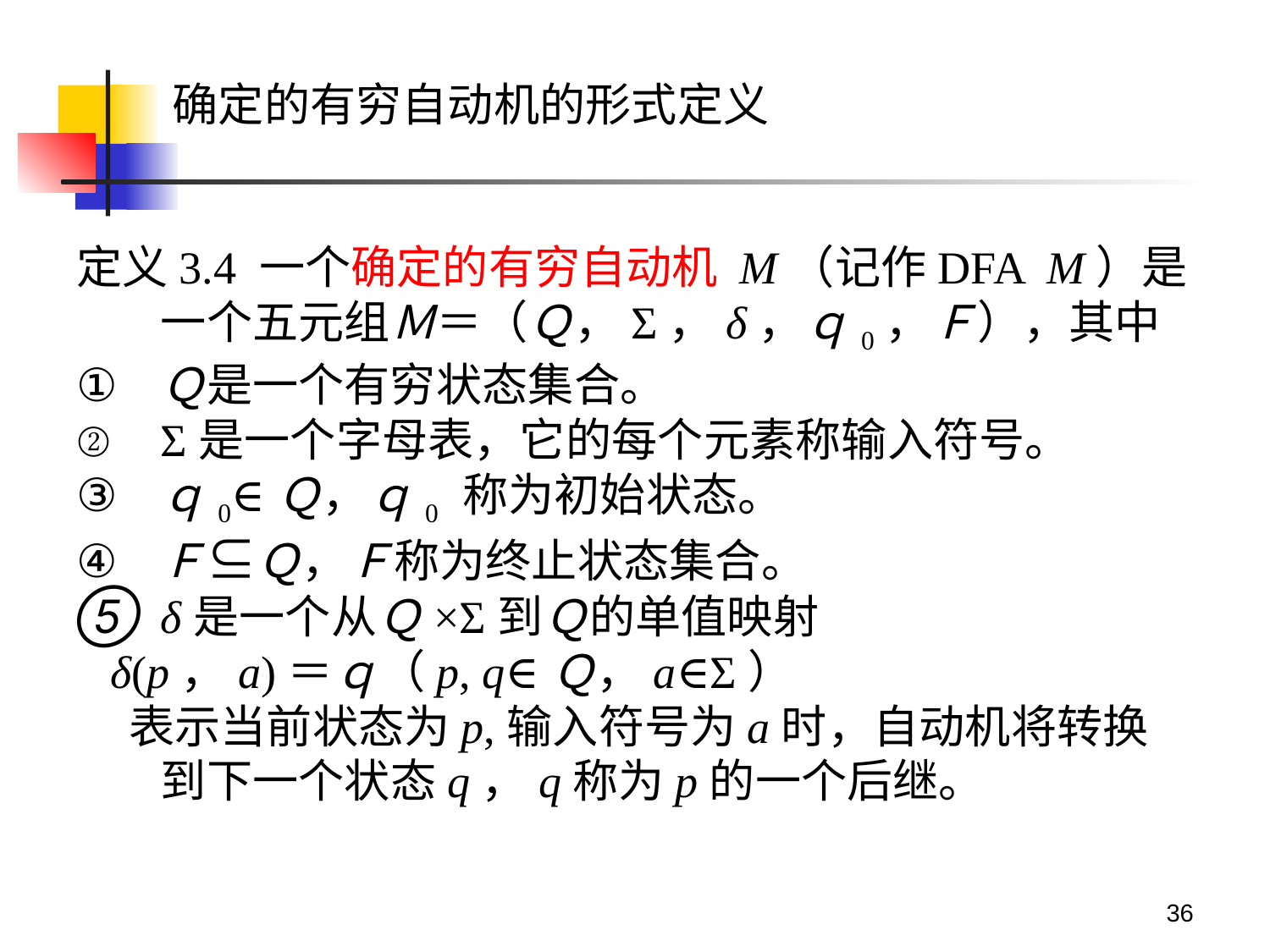

确定的有穷自动机的形式定义
定义3.4 一个确定的有穷自动机 M（记作DFA  M）是一个五元组Ｍ＝（Ｑ，Σ，δ，ｑ0，Ｆ），其中
Ｑ是一个有穷状态集合。
Σ是一个字母表，它的每个元素称输入符号。
ｑ0∈Ｑ，ｑ0  称为初始状态。
Ｆ⊆Ｑ，Ｆ称为终止状态集合。
δ是一个从Ｑ×Σ到Ｑ的单值映射
   δ(p，a)＝ｑ（p, q∈Ｑ，a∈Σ）
    表示当前状态为p,输入符号为a时，自动机将转换到下一个状态q，q称为p的一个后继。

36